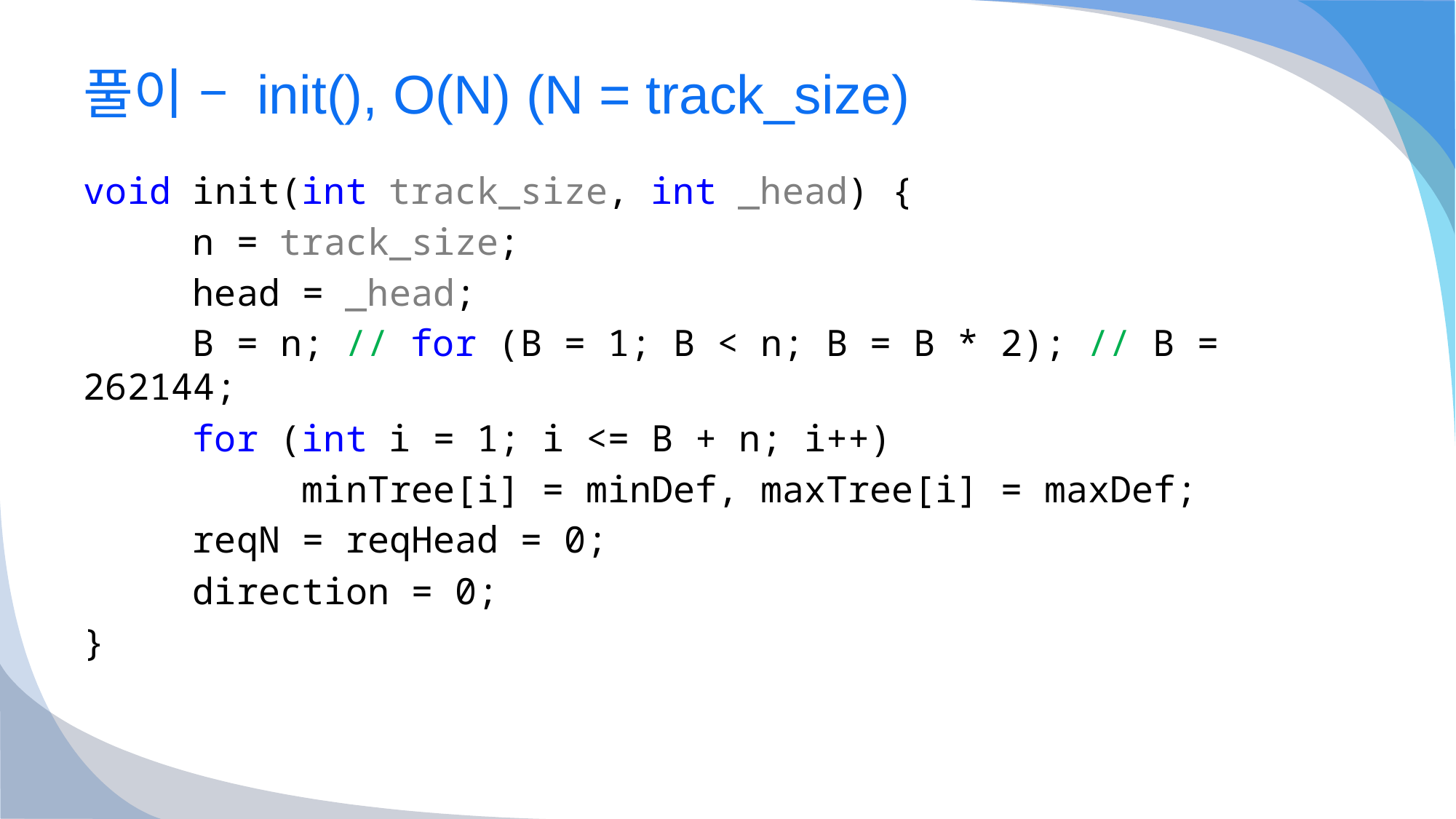

# 풀이 – init(), O(N) (N = track_size)
void init(int track_size, int _head) {
	n = track_size;
	head = _head;
	B = n; // for (B = 1; B < n; B = B * 2); // B = 262144;
	for (int i = 1; i <= B + n; i++)
		minTree[i] = minDef, maxTree[i] = maxDef;
	reqN = reqHead = 0;
	direction = 0;
}